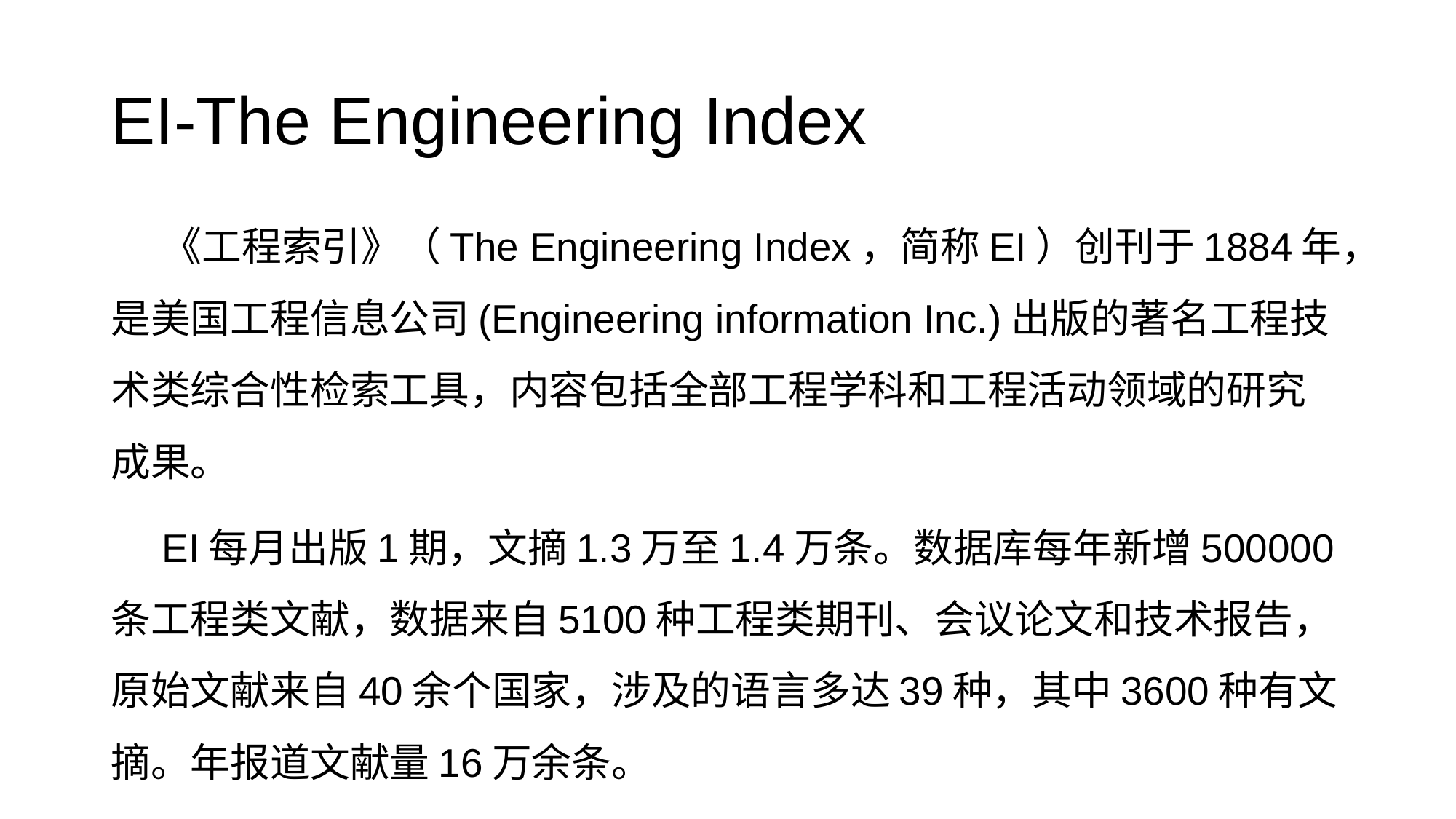

# EI-The Engineering Index
《工程索引》（The Engineering Index，简称EI）创刊于1884年，是美国工程信息公司(Engineering information Inc.)出版的著名工程技术类综合性检索工具，内容包括全部工程学科和工程活动领域的研究成果。
EI每月出版1期，文摘1.3万至1.4万条。数据库每年新增500000条工程类文献，数据来自5100种工程类期刊、会议论文和技术报告，原始文献来自40余个国家，涉及的语言多达39种，其中3600种有文摘。年报道文献量16万余条。